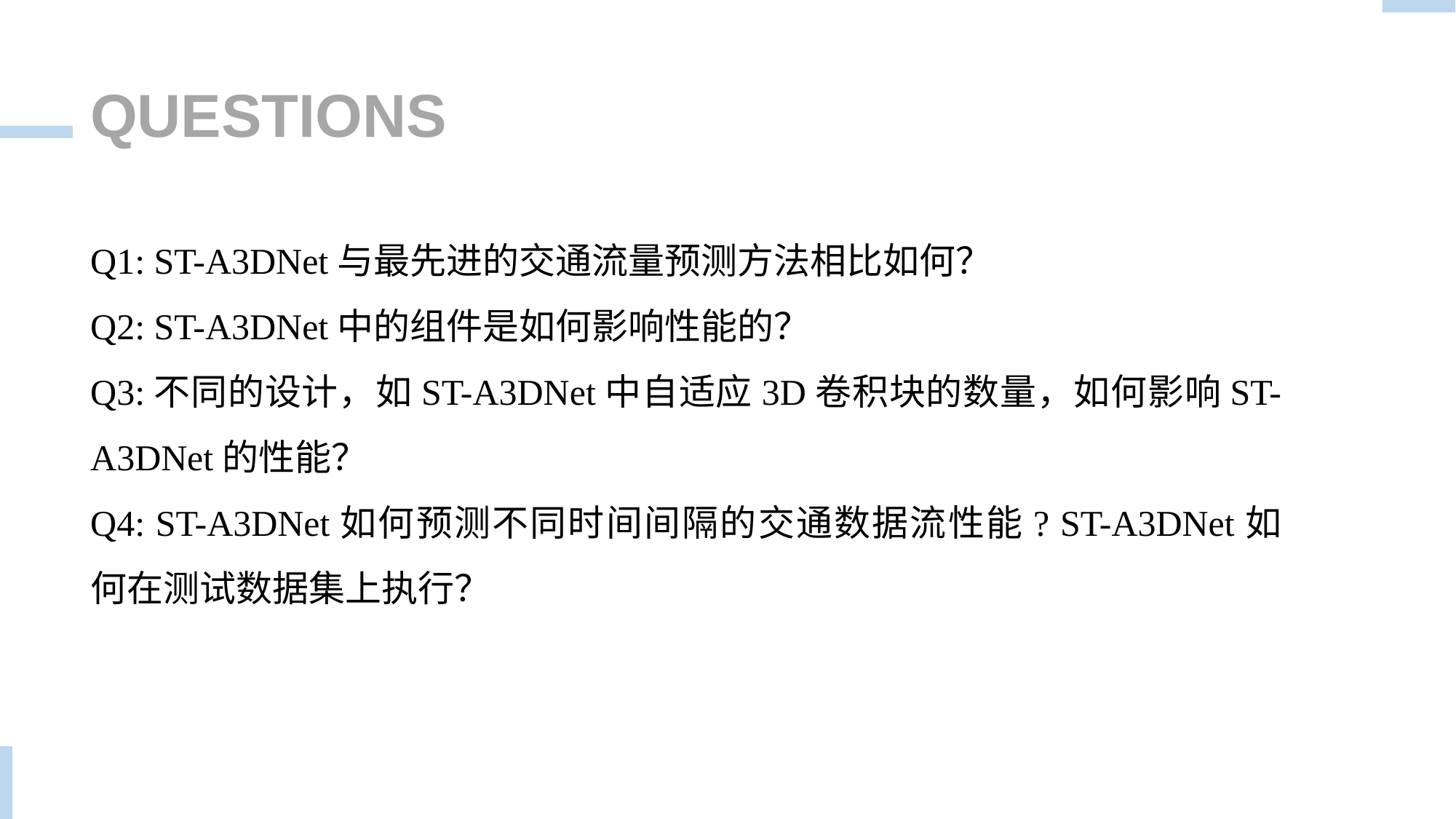

QUESTIONS
Q1: ST-A3DNet与最先进的交通流量预测方法相比如何？
Q2: ST-A3DNet中的组件是如何影响性能的？
Q3:不同的设计，如ST-A3DNet中自适应3D卷积块的数量，如何影响ST-A3DNet的性能？
Q4: ST-A3DNet如何预测不同时间间隔的交通数据流性能? ST-A3DNet如何在测试数据集上执行？